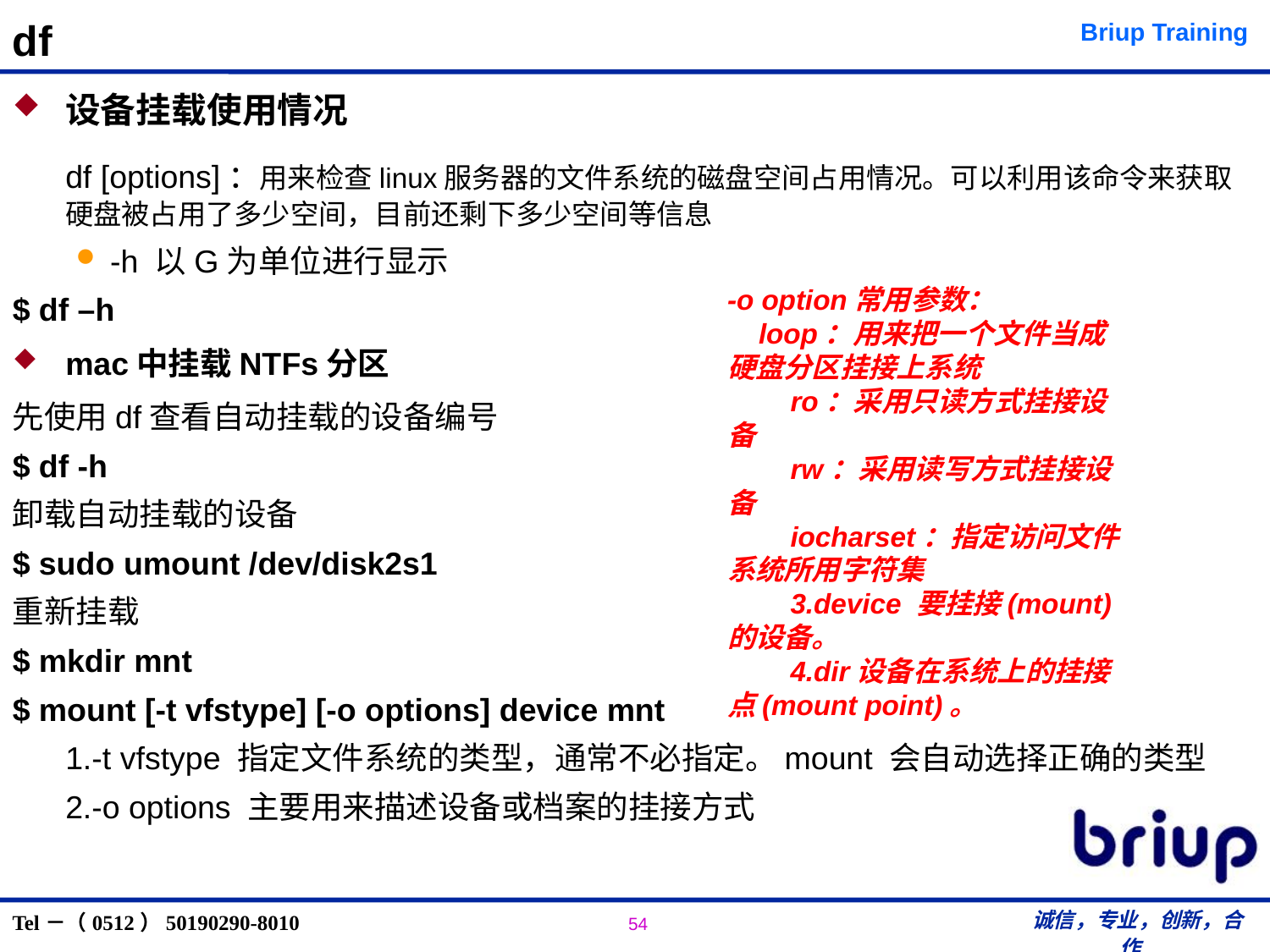

# df
设备挂载使用情况
	df [options]：用来检查linux服务器的文件系统的磁盘空间占用情况。可以利用该命令来获取硬盘被占用了多少空间，目前还剩下多少空间等信息
 -h 以G为单位进行显示
$ df –h
mac中挂载NTFs分区
先使用df查看自动挂载的设备编号
$ df -h
卸载自动挂载的设备
$ sudo umount /dev/disk2s1
重新挂载
$ mkdir mnt
$ mount [-t vfstype] [-o options] device mnt
	1.-t vfstype 指定文件系统的类型，通常不必指定。mount 会自动选择正确的类型
	2.-o options 主要用来描述设备或档案的挂接方式
-o option常用参数：
    loop：用来把一个文件当成硬盘分区挂接上系统
　　ro：采用只读方式挂接设备
　　rw：采用读写方式挂接设备
　　iocharset：指定访问文件系统所用字符集
　　3.device 要挂接(mount)的设备。
　　4.dir设备在系统上的挂接点(mount point)。